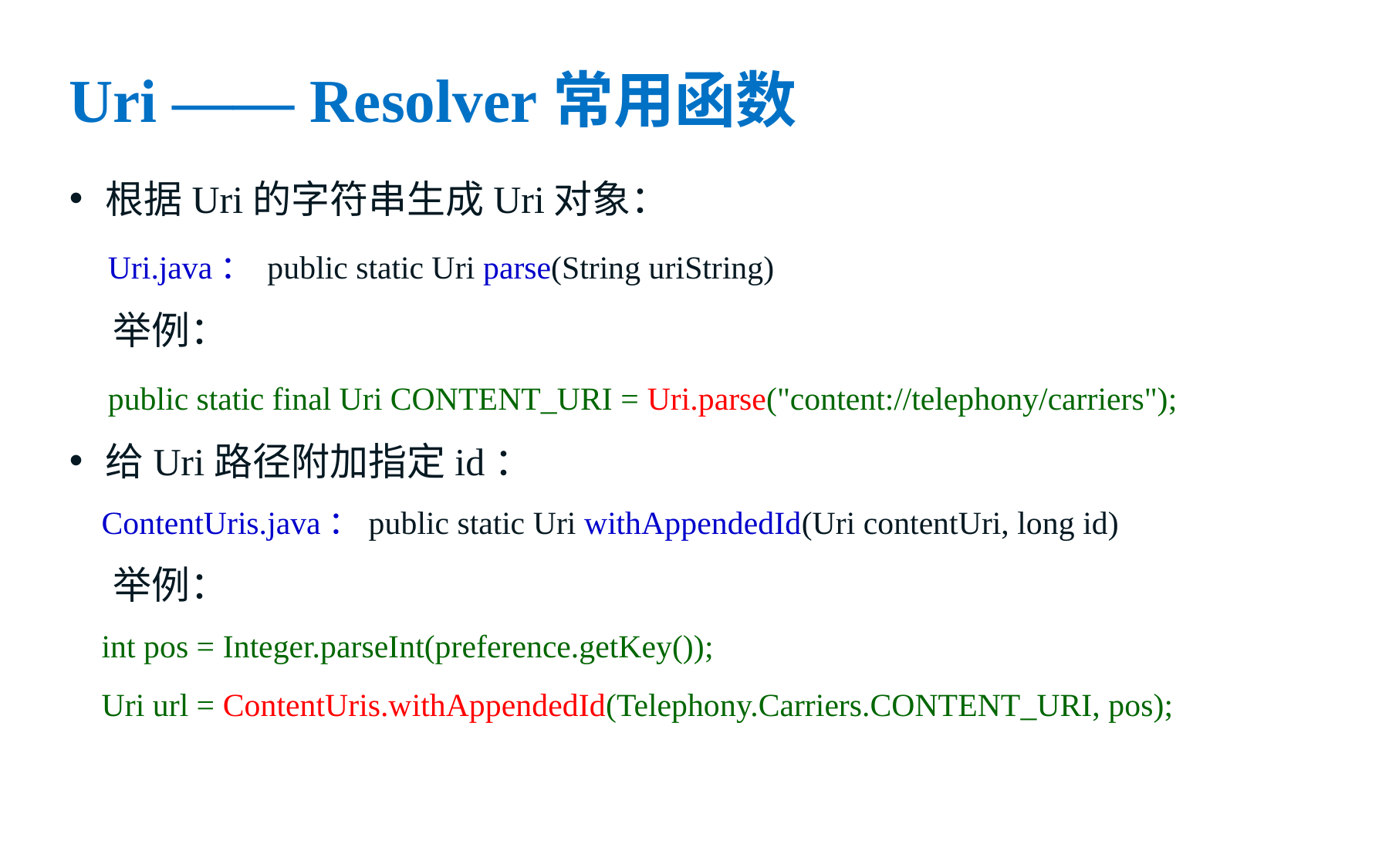

# Uri —— Resolver常用函数
根据Uri的字符串生成Uri对象：
    Uri.java： public static Uri parse(String uriString)
    举例：
    public static final Uri CONTENT_URI = Uri.parse("content://telephony/carriers");
给Uri路径附加指定id：
    ContentUris.java：public static Uri withAppendedId(Uri contentUri, long id)
    举例：
    int pos = Integer.parseInt(preference.getKey());
    Uri url = ContentUris.withAppendedId(Telephony.Carriers.CONTENT_URI, pos);